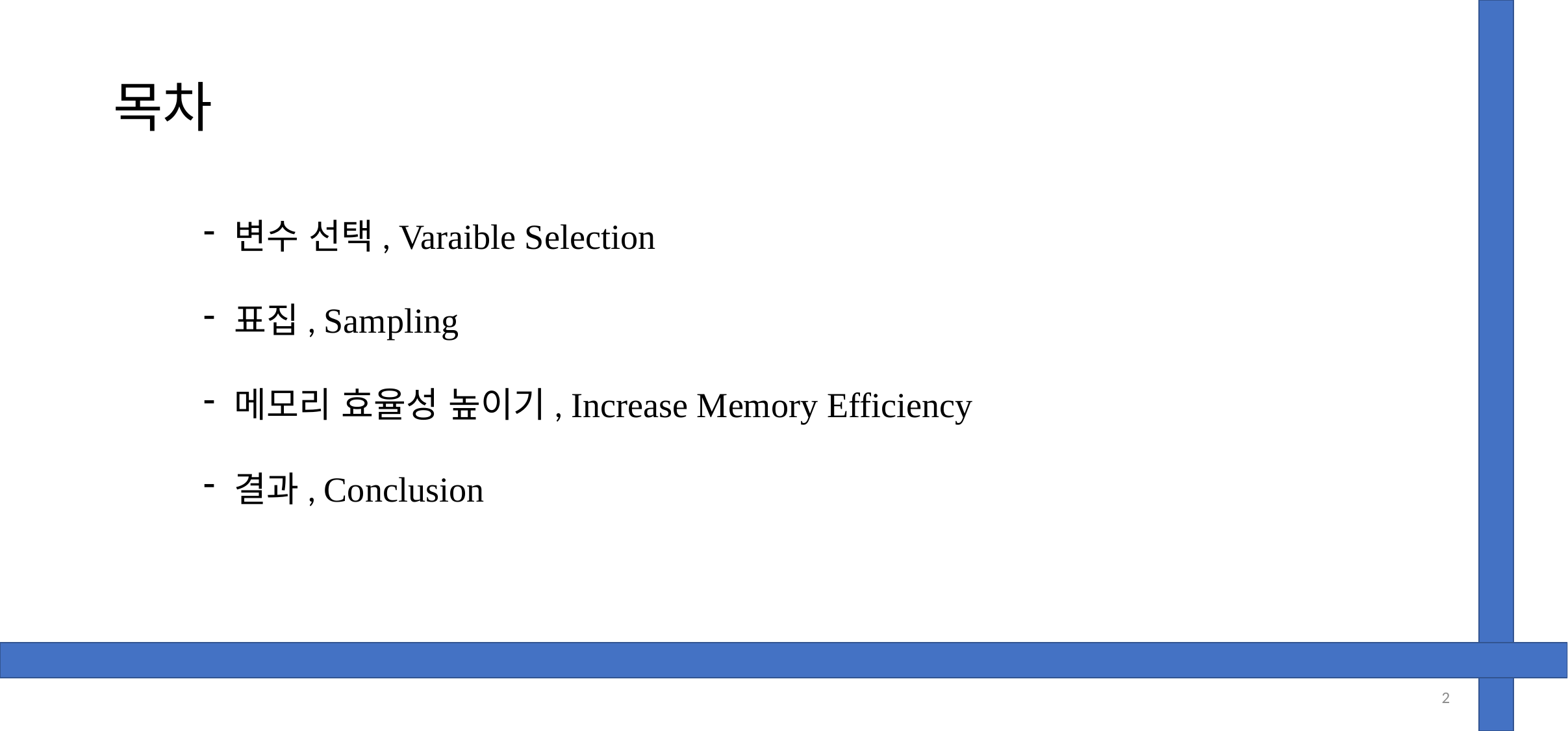

목차

변수 선택, Varaible Selection

표집, Sampling

메모리 효율성 높이기, Increase Memory Efficiency

결과, Conclusion

2